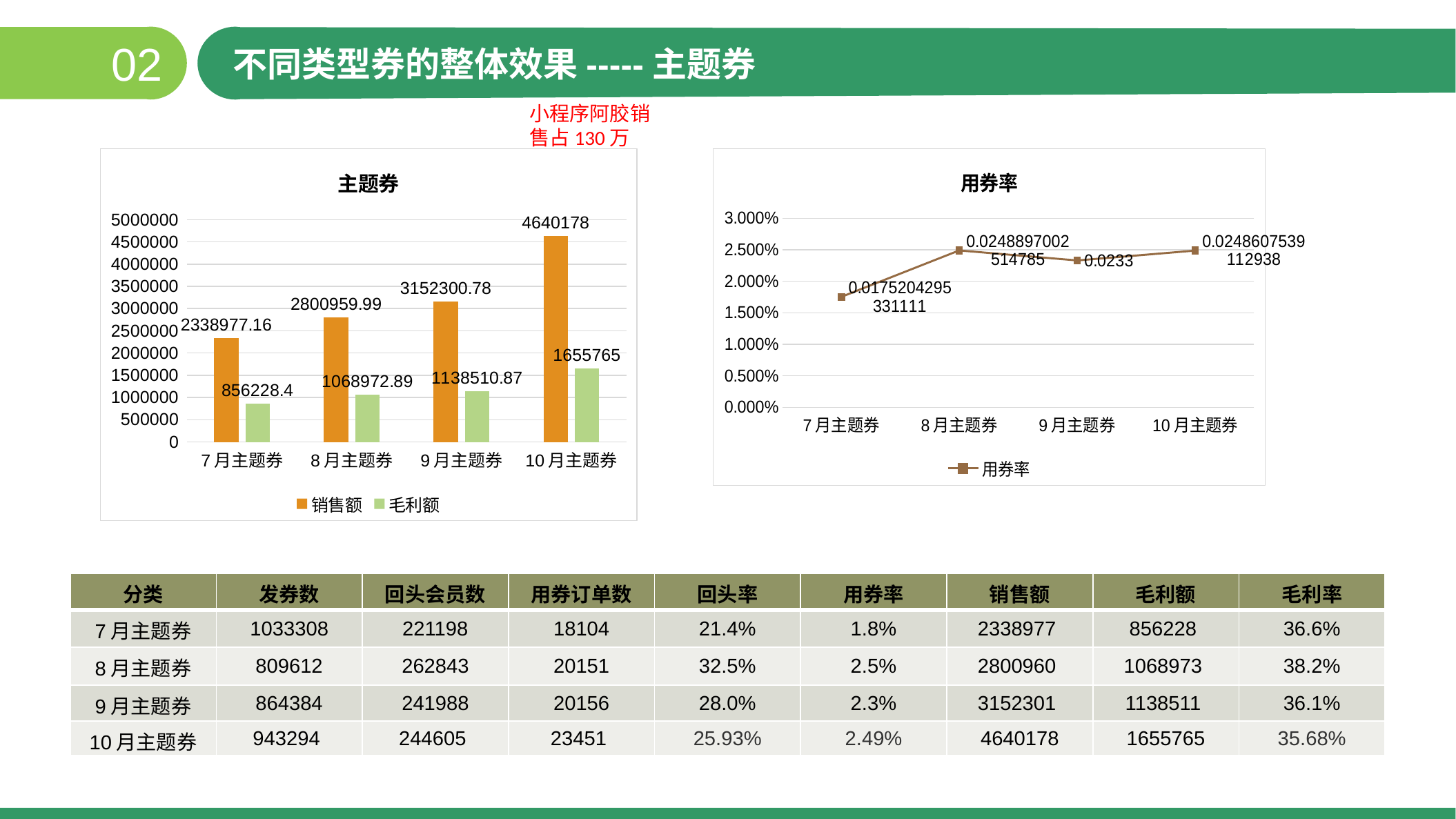

02
不同类型券的整体效果-----主题券
小程序阿胶销售占130万

### Chart: 主题券

| Category | 销售额 | 毛利额 |
|---|---|---|
| 7月主题券 | 2338977.16 | 856228.4 |
| 8月主题券 | 2800959.99 | 1068972.89 |
| 9月主题券 | 3152300.78 | 1138510.87 |
| 10月主题券 | 4640178.0 | 1655765.0 |

### Chart: 用券率

| Category | 用券率 |
|---|---|
| 7月主题券 | 0.0175204295331111 |
| 8月主题券 | 0.0248897002514785 |
| 9月主题券 | 0.0233 |
| 10月主题券 | 0.0248607539112938 |
| 分类 | 发券数 | 回头会员数 | 用券订单数 | 回头率 | 用券率 | 销售额 | 毛利额 | 毛利率 |
| --- | --- | --- | --- | --- | --- | --- | --- | --- |
| 7月主题券 | 1033308 | 221198 | 18104 | 21.4% | 1.8% | 2338977 | 856228 | 36.6% |
| 8月主题券 | 809612 | 262843 | 20151 | 32.5% | 2.5% | 2800960 | 1068973 | 38.2% |
| 9月主题券 | 864384 | 241988 | 20156 | 28.0% | 2.3% | 3152301 | 1138511 | 36.1% |
| 10月主题券 | 943294 | 244605 | 23451 | 25.93% | 2.49% | 4640178 | 1655765 | 35.68% |